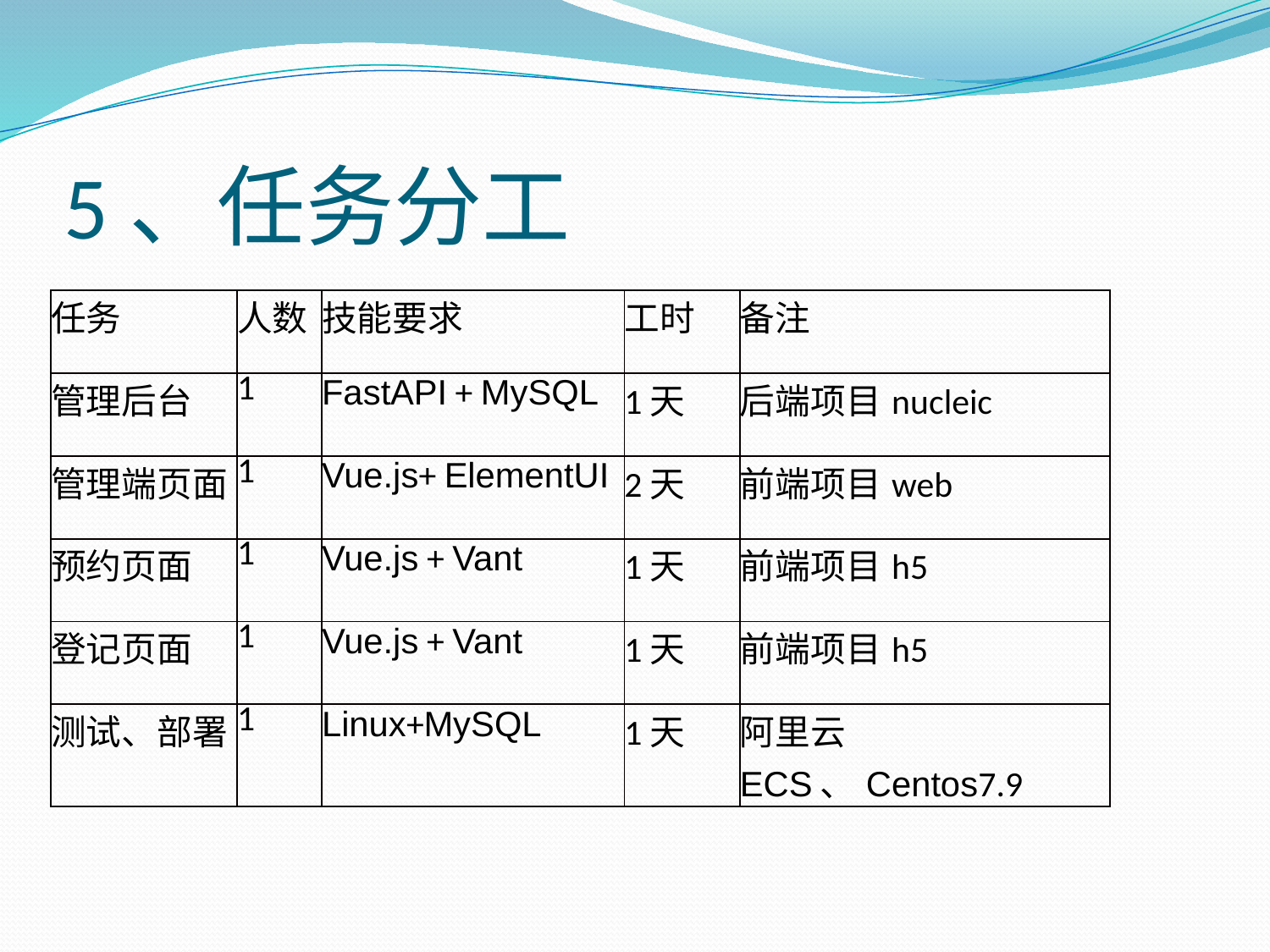

# 5、任务分工
| 任务 | 人数 | 技能要求 | 工时 | 备注 |
| --- | --- | --- | --- | --- |
| 管理后台 | 1 | FastAPI + MySQL | 1天 | 后端项目nucleic |
| 管理端页面 | 1 | Vue.js+ ElementUI | 2天 | 前端项目web |
| 预约页面 | 1 | Vue.js + Vant | 1天 | 前端项目h5 |
| 登记页面 | 1 | Vue.js + Vant | 1天 | 前端项目h5 |
| 测试、部署 | 1 | Linux+MySQL | 1天 | 阿里云ECS、Centos7.9 |